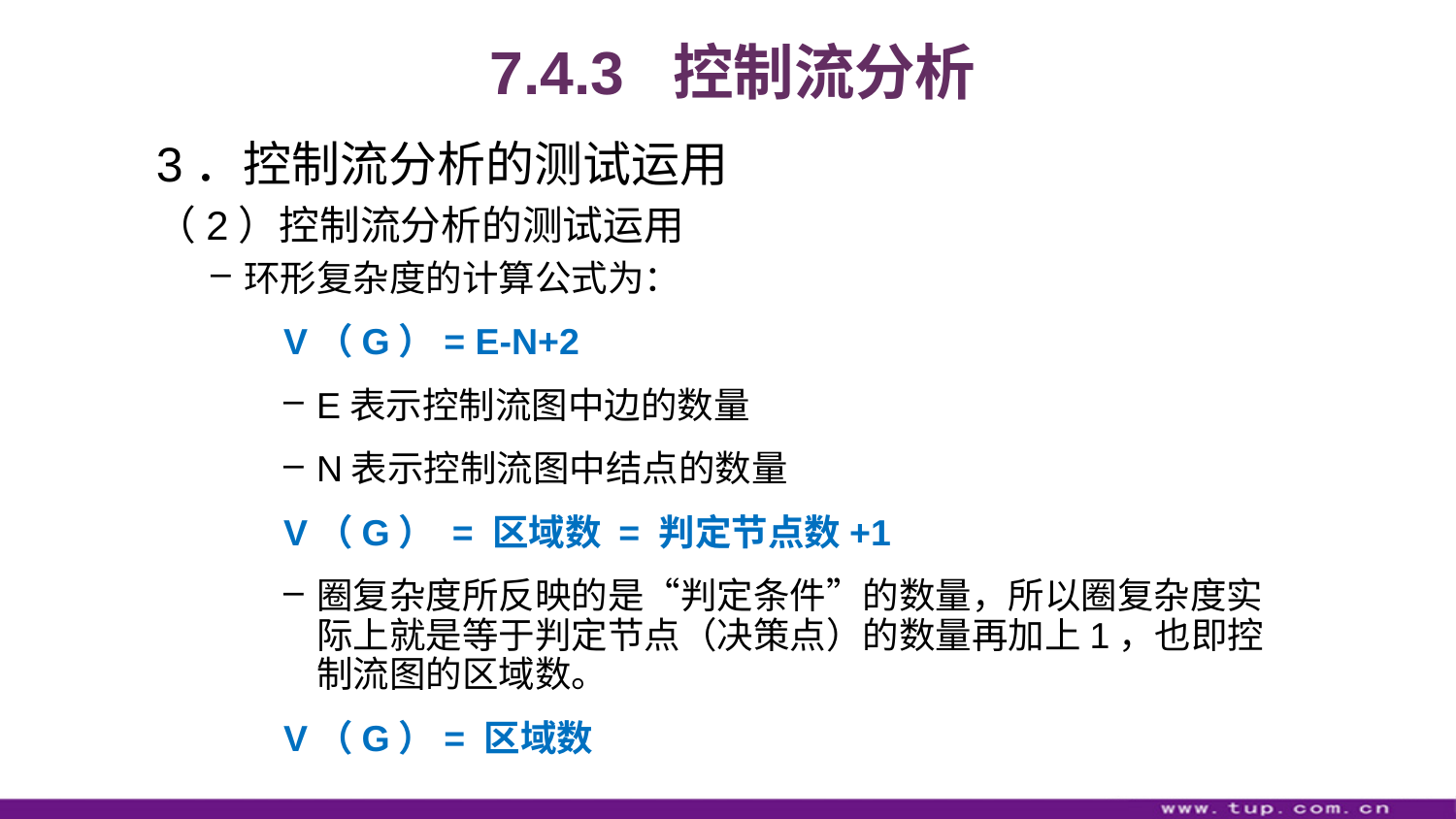

7.4.3  控制流分析
3．控制流分析的测试运用
（2）控制流分析的测试运用
环形复杂度的计算公式为：
V（G）= E-N+2
E表示控制流图中边的数量
N表示控制流图中结点的数量
V（G） = 区域数 = 判定节点数+1
圈复杂度所反映的是“判定条件”的数量，所以圈复杂度实际上就是等于判定节点（决策点）的数量再加上1，也即控制流图的区域数。
V（G）= 区域数